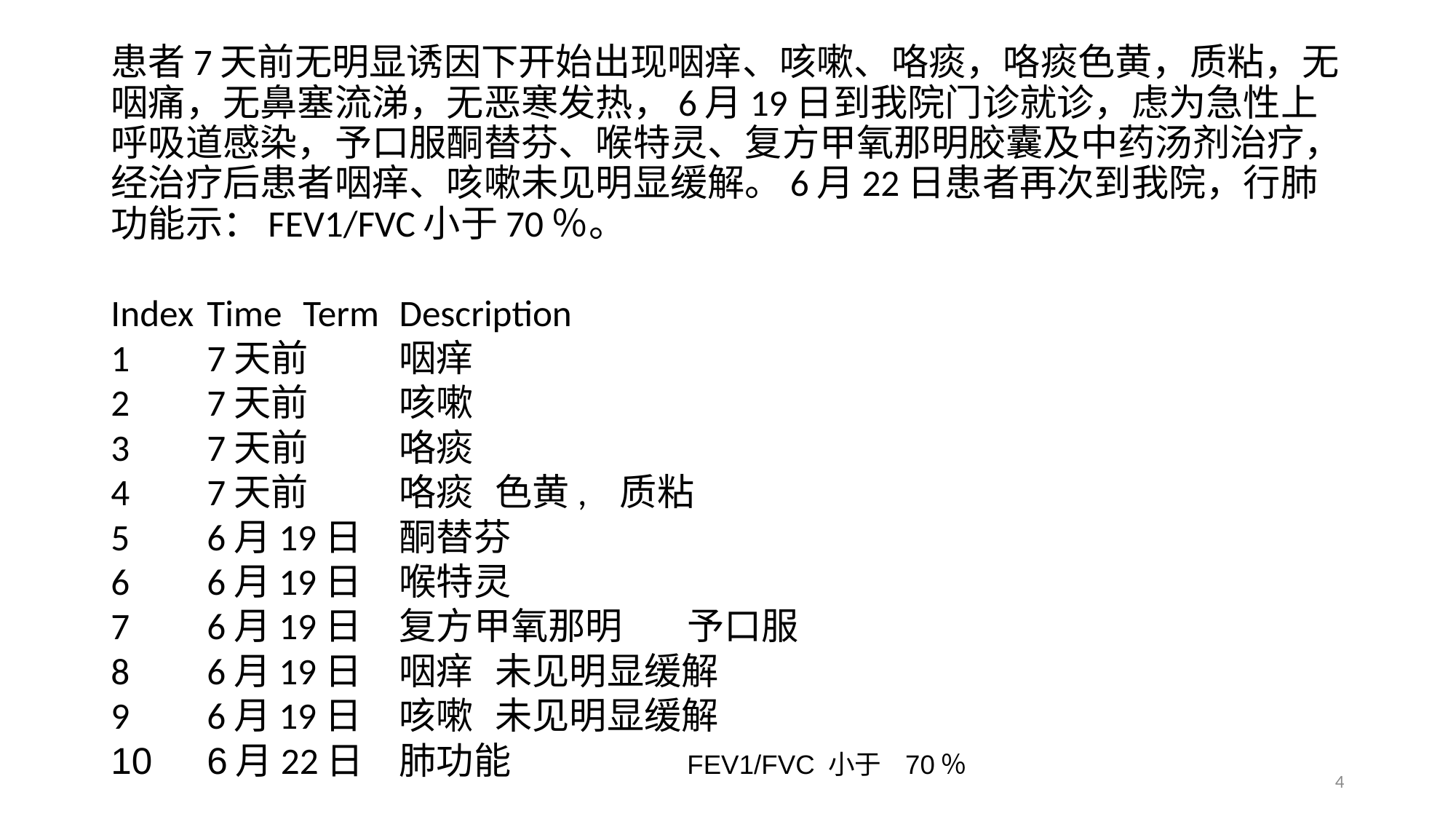

患者7天前无明显诱因下开始出现咽痒、咳嗽、咯痰，咯痰色黄，质粘，无咽痛，无鼻塞流涕，无恶寒发热，6月19日到我院门诊就诊，虑为急性上呼吸道感染，予口服酮替芬、喉特灵、复方甲氧那明胶囊及中药汤剂治疗，经治疗后患者咽痒、咳嗽未见明显缓解。6月22日患者再次到我院，行肺功能示：FEV1/FVC小于70％。

Index	Time		Term				Description
1	7天前		咽痒
2	7天前		咳嗽
3	7天前		咯痰
4	7天前		咯痰				色黄,   质粘
5	6月19日	酮替芬
6	6月19日	喉特灵
7	6月19日	复方甲氧那明		予口服
8	6月19日	咽痒				未见明显缓解
9	6月19日	咳嗽				未见明显缓解
10	6月22日	肺功能 			FEV1/FVC 小于   70％
4